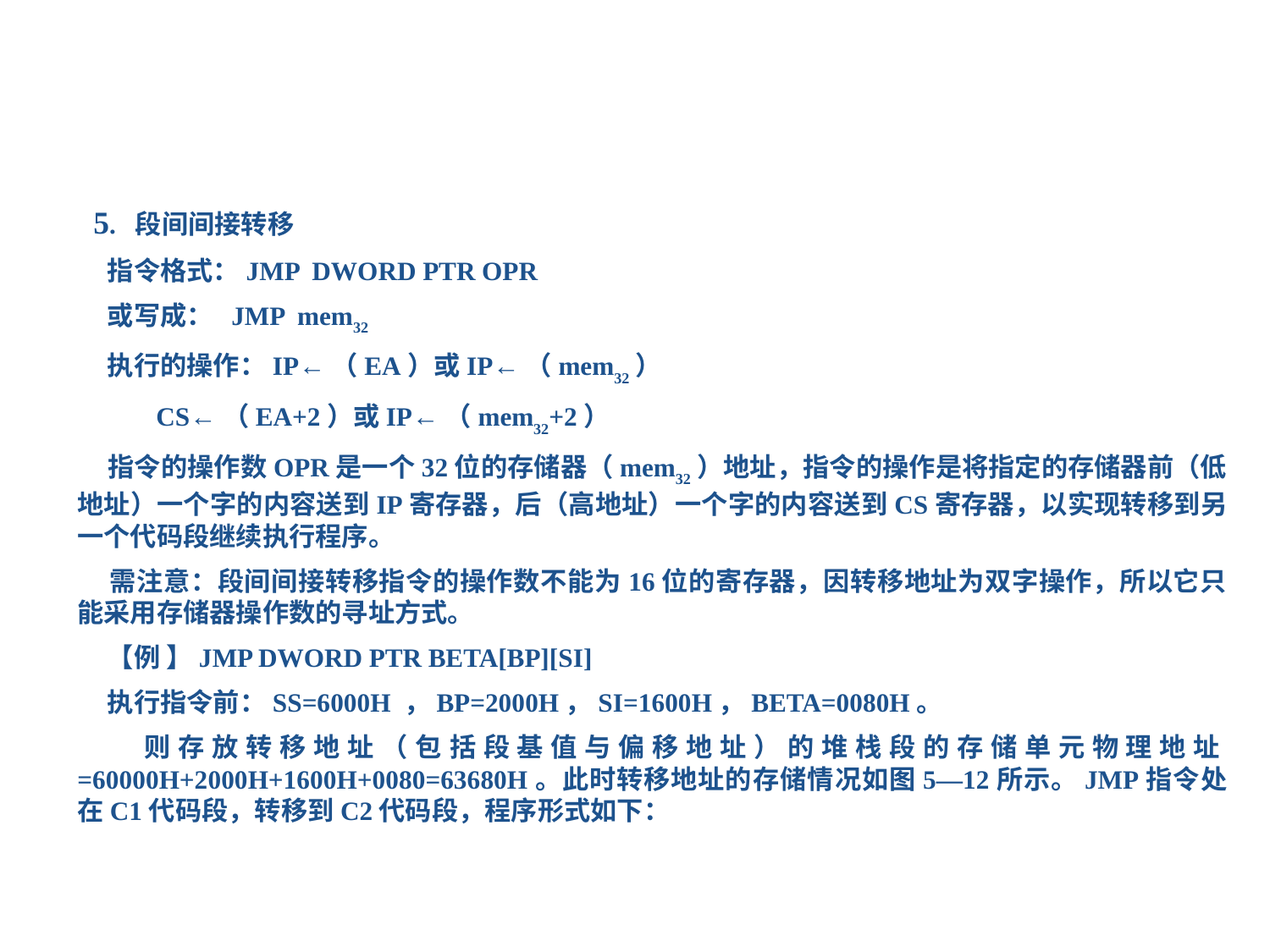

5.  段间间接转移
    指令格式：JMP  DWORD PTR OPR
    或写成：  JMP  mem32
    执行的操作：IP←（EA）或IP←（mem32）
            CS←（EA+2）或IP←（mem32+2）
    指令的操作数OPR是一个32位的存储器（mem32）地址，指令的操作是将指定的存储器前（低地址）一个字的内容送到IP寄存器，后（高地址）一个字的内容送到CS寄存器，以实现转移到另一个代码段继续执行程序。
    需注意：段间间接转移指令的操作数不能为16位的寄存器，因转移地址为双字操作，所以它只能采用存储器操作数的寻址方式。
    【例 】JMP DWORD PTR BETA[BP][SI]
    执行指令前：SS=6000H ，BP=2000H，SI=1600H，BETA=0080H。
    则存放转移地址（包括段基值与偏移地址）的堆栈段的存储单元物理地址=60000H+2000H+1600H+0080=63680H。此时转移地址的存储情况如图5—12所示。JMP指令处在C1代码段，转移到C2代码段，程序形式如下：